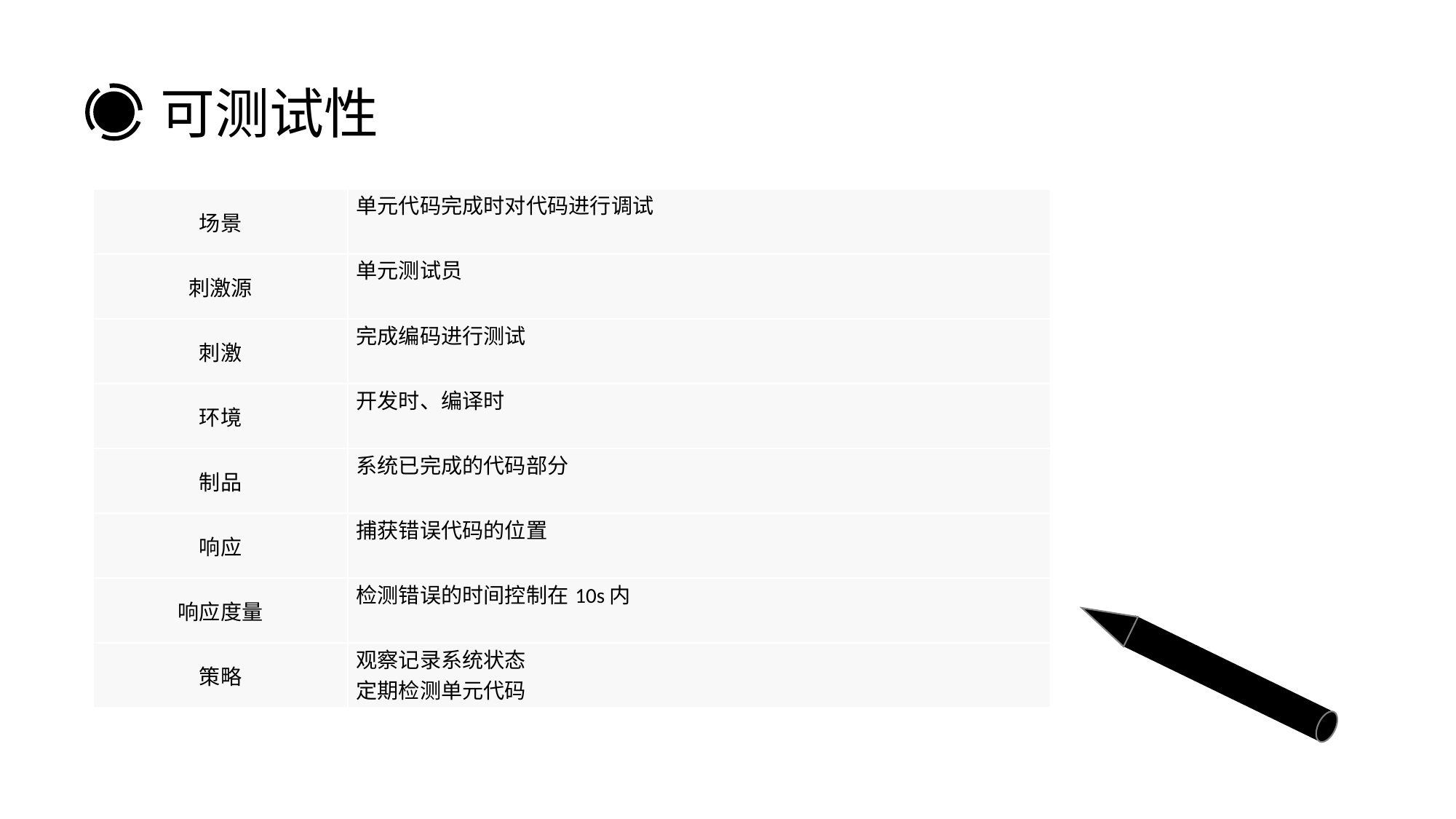

可测试性

| 场景 | 单元代码完成时对代码进行调试 |
| --- | --- |
| 刺激源 | 单元测试员 |
| 刺激 | 完成编码进行测试 |
| 环境 | 开发时、编译时 |
| 制品 | 系统已完成的代码部分 |
| 响应 | 捕获错误代码的位置 |
| 响应度量 | 检测错误的时间控制在10s内 |
| 策略 | 观察记录系统状态 定期检测单元代码 |